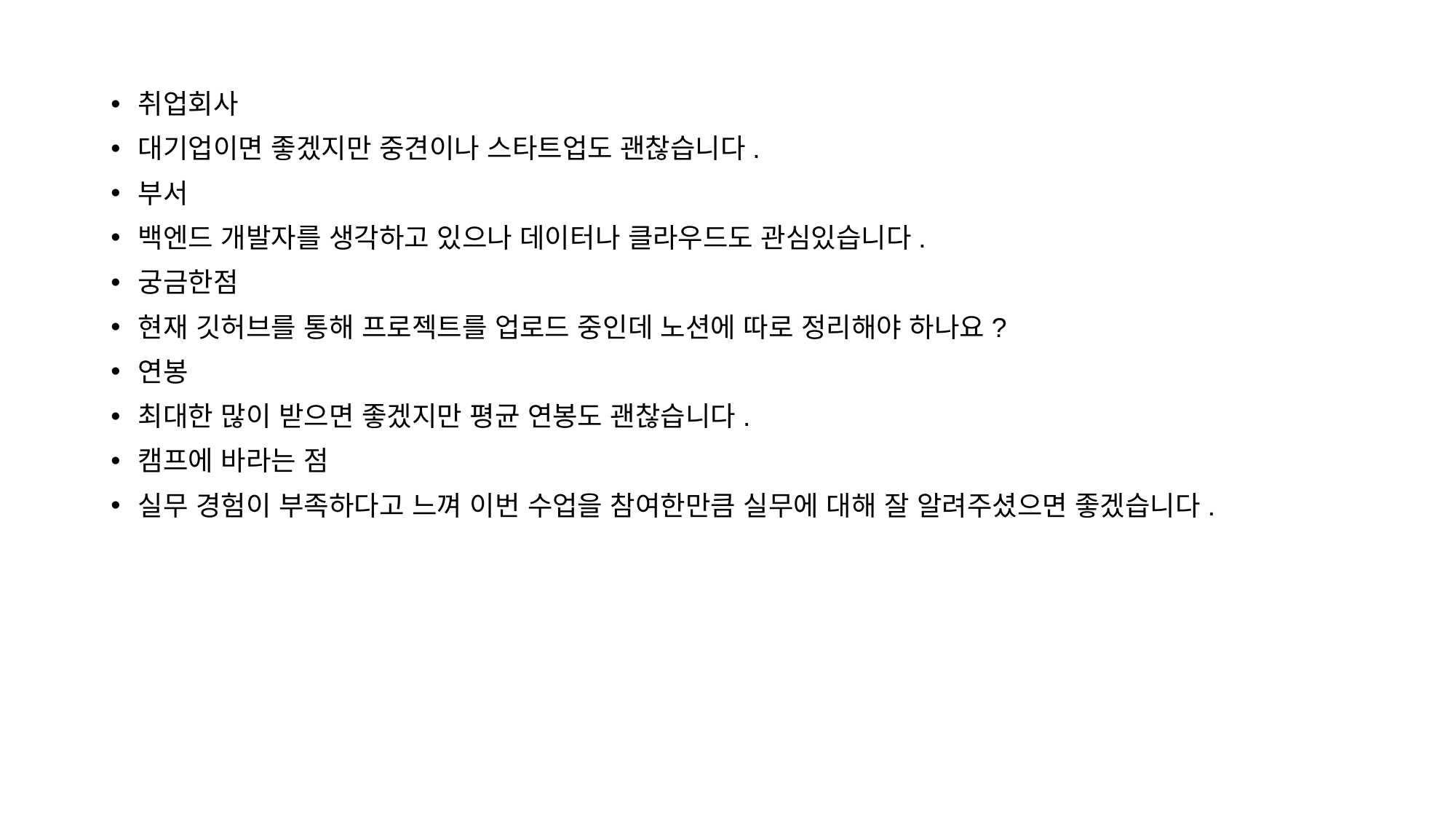

취업회사
대기업이면 좋겠지만 중견이나 스타트업도 괜찮습니다.
부서
백엔드 개발자를 생각하고 있으나 데이터나 클라우드도 관심있습니다.
궁금한점
현재 깃허브를 통해 프로젝트를 업로드 중인데 노션에 따로 정리해야 하나요?
연봉
최대한 많이 받으면 좋겠지만 평균 연봉도 괜찮습니다.
캠프에 바라는 점
실무 경험이 부족하다고 느껴 이번 수업을 참여한만큼 실무에 대해 잘 알려주셨으면 좋겠습니다.